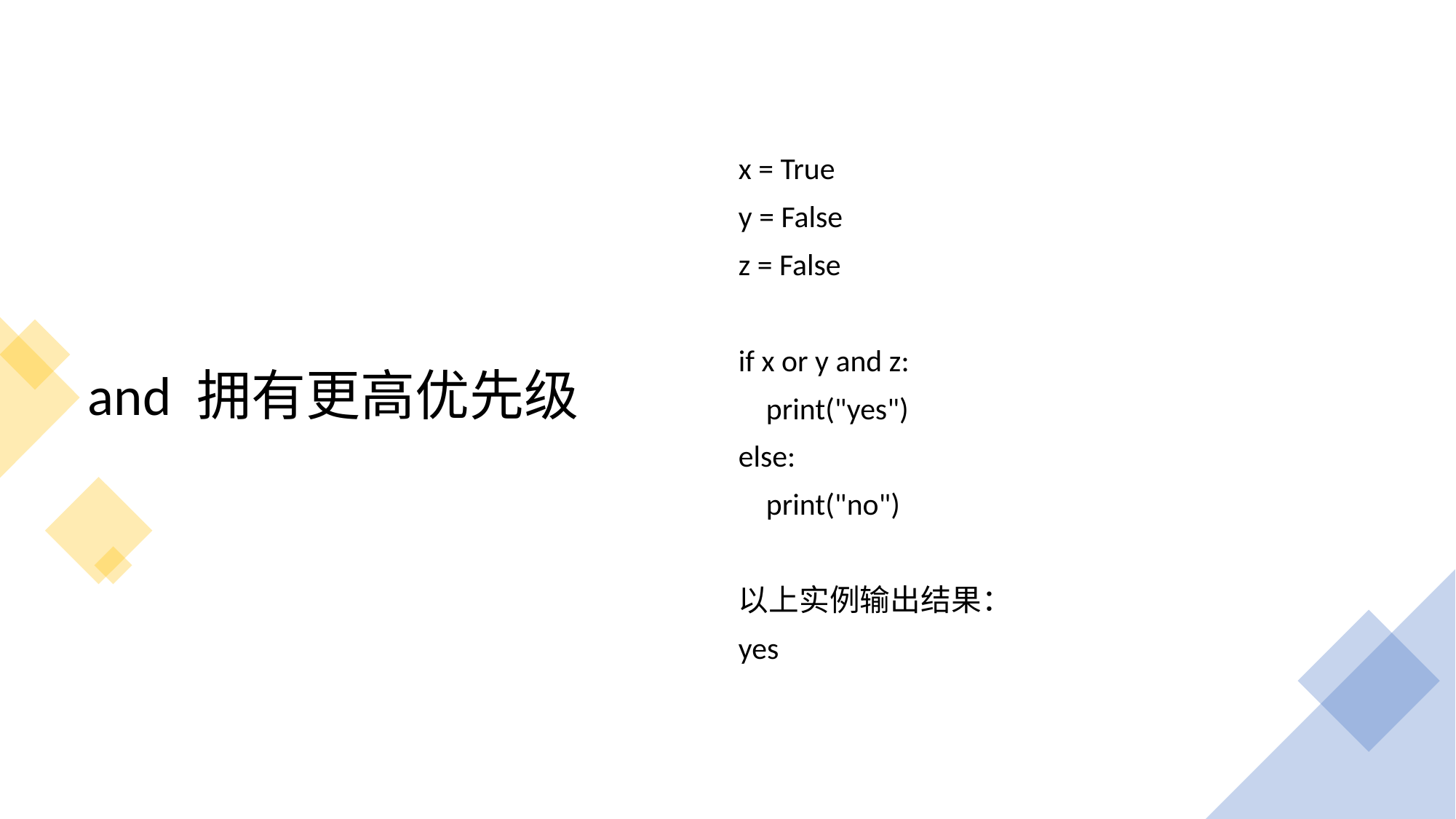

# and 拥有更高优先级
x = True
y = False
z = False

if x or y and z:
    print("yes")
else:
    print("no")

以上实例输出结果：
yes